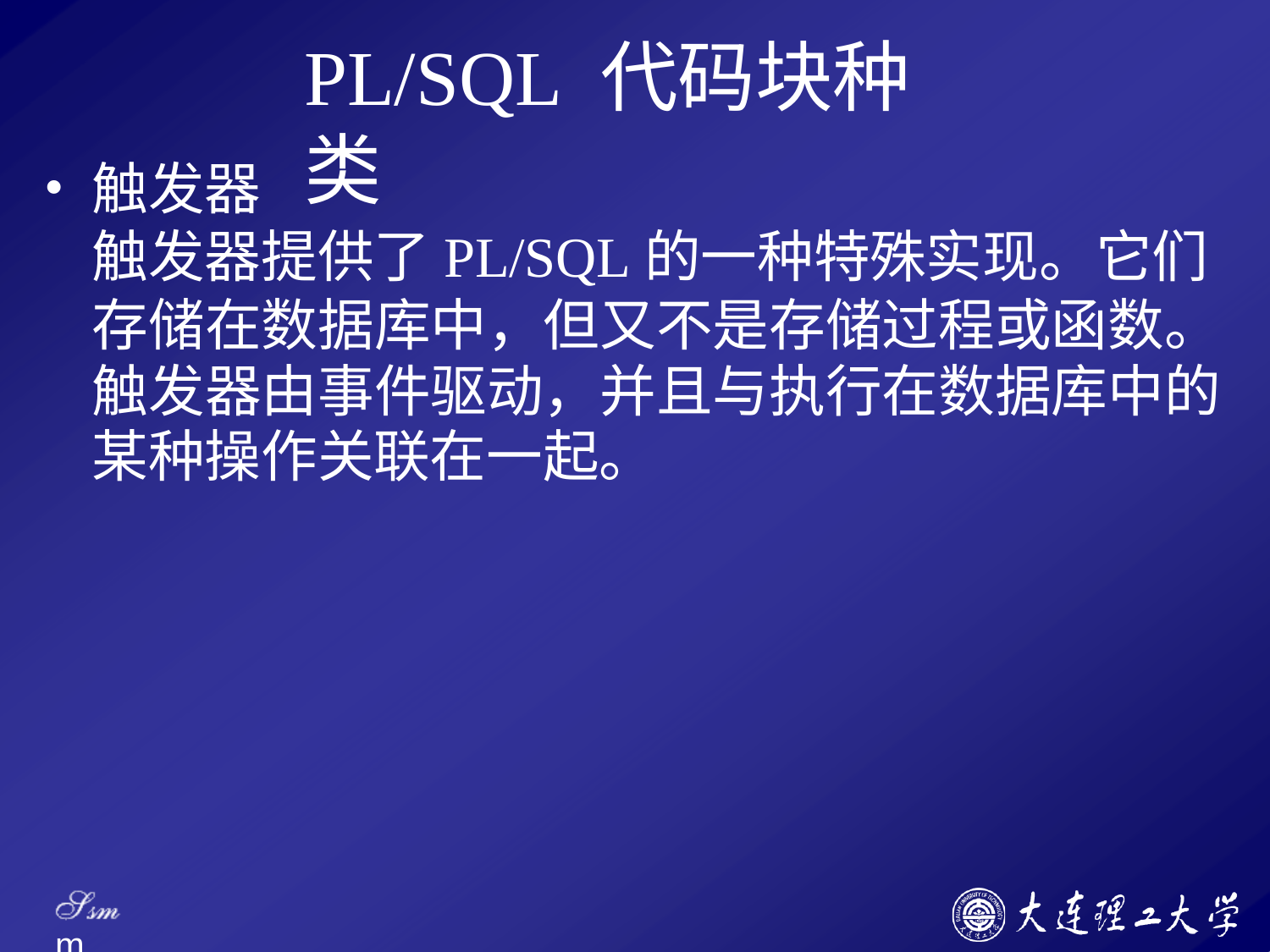

# PL/SQL 代码块种类
触发器
触发器提供了PL/SQL的一种特殊实现。它们
存储在数据库中，但又不是存储过程或函数。 触发器由事件驱动，并且与执行在数据库中的 某种操作关联在一起。

Ssm